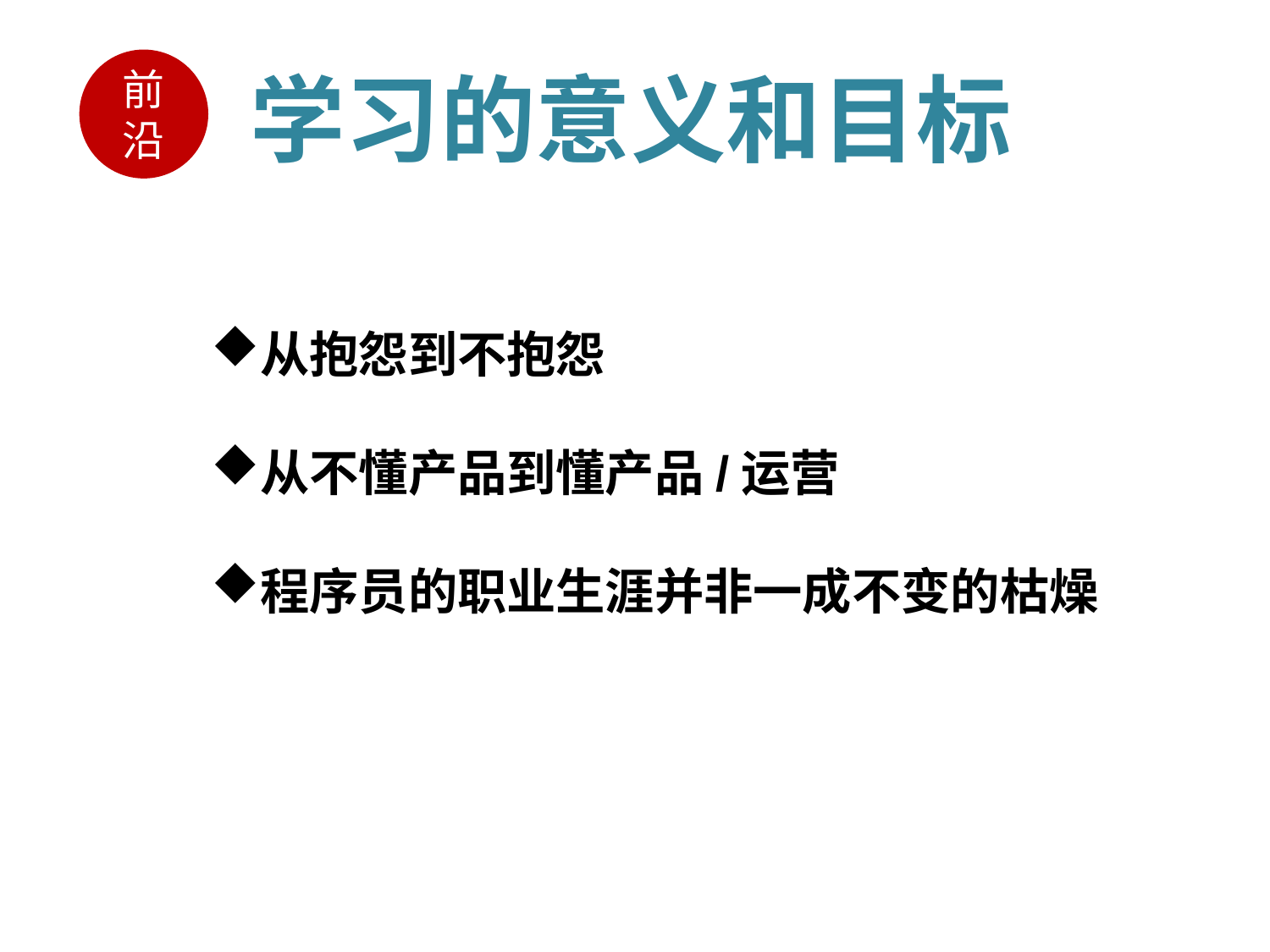

# 学习的意义和目标
前沿
从抱怨到不抱怨
从不懂产品到懂产品/运营
程序员的职业生涯并非一成不变的枯燥